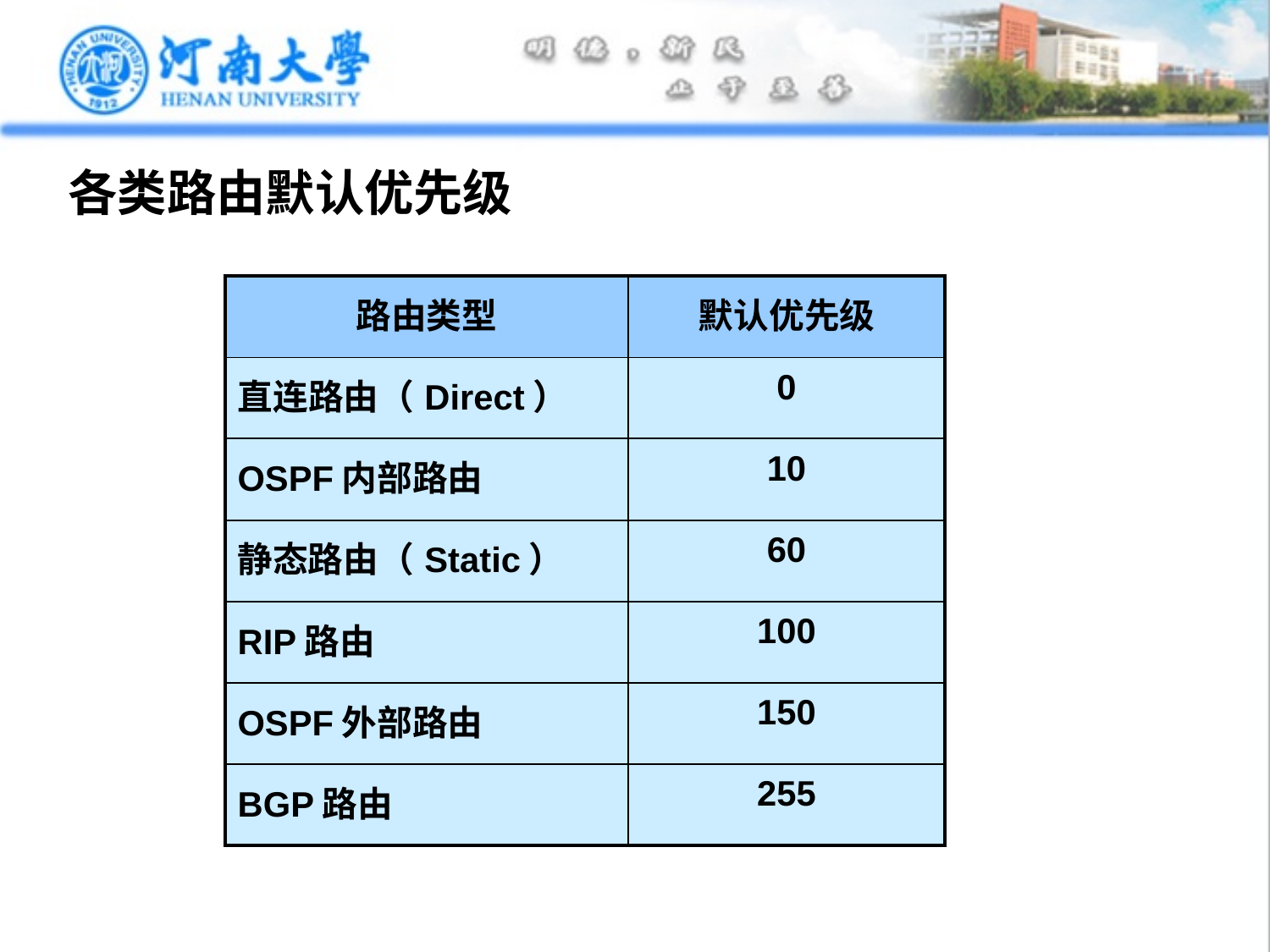

# 各类路由默认优先级
| 路由类型 | 默认优先级 |
| --- | --- |
| 直连路由（Direct） | 0 |
| OSPF内部路由 | 10 |
| 静态路由（Static） | 60 |
| RIP路由 | 100 |
| OSPF外部路由 | 150 |
| BGP路由 | 255 |